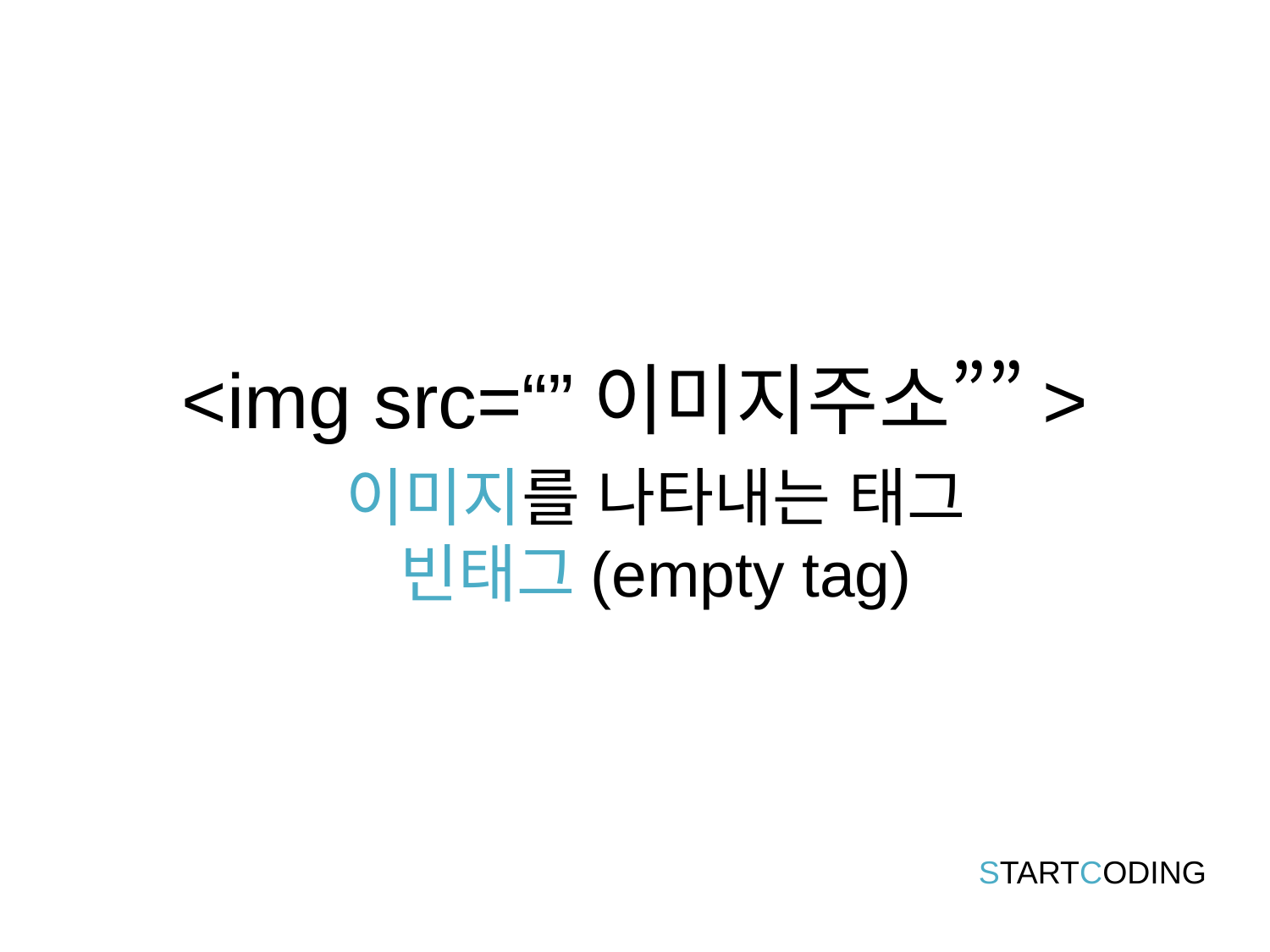

# <img src=“”이미지주소””>
이미지를 나타내는 태그
빈태그(empty tag)
STARTCODING